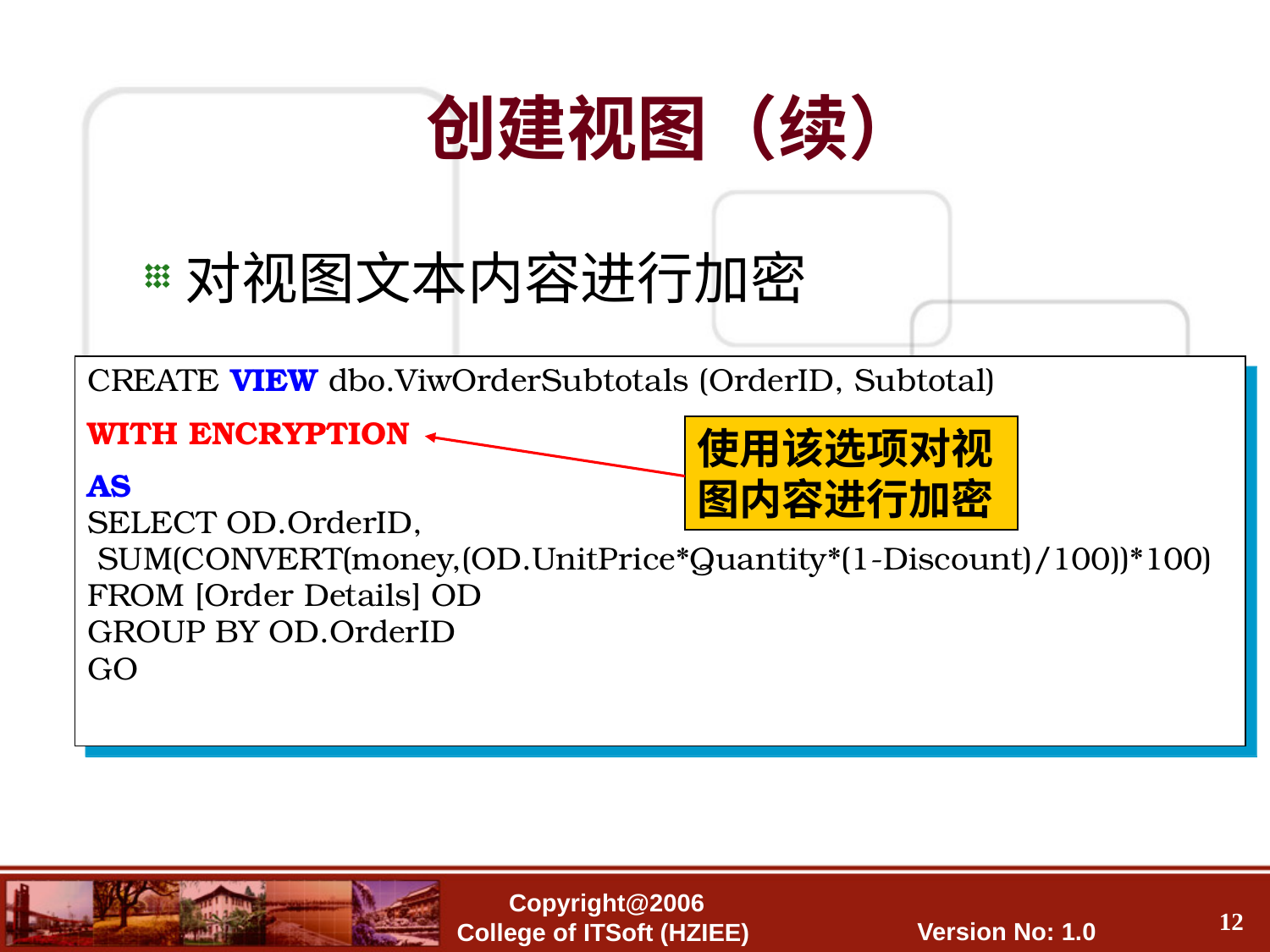

# 创建视图（续）
对视图文本内容进行加密
CREATE VIEW dbo.ViwOrderSubtotals (OrderID, Subtotal)

WITH ENCRYPTION

AS
SELECT OD.OrderID,
 SUM(CONVERT(money,(OD.UnitPrice*Quantity*(1-Discount)/100))*100)
FROM [Order Details] OD
GROUP BY OD.OrderID
GO
使用该选项对视图内容进行加密